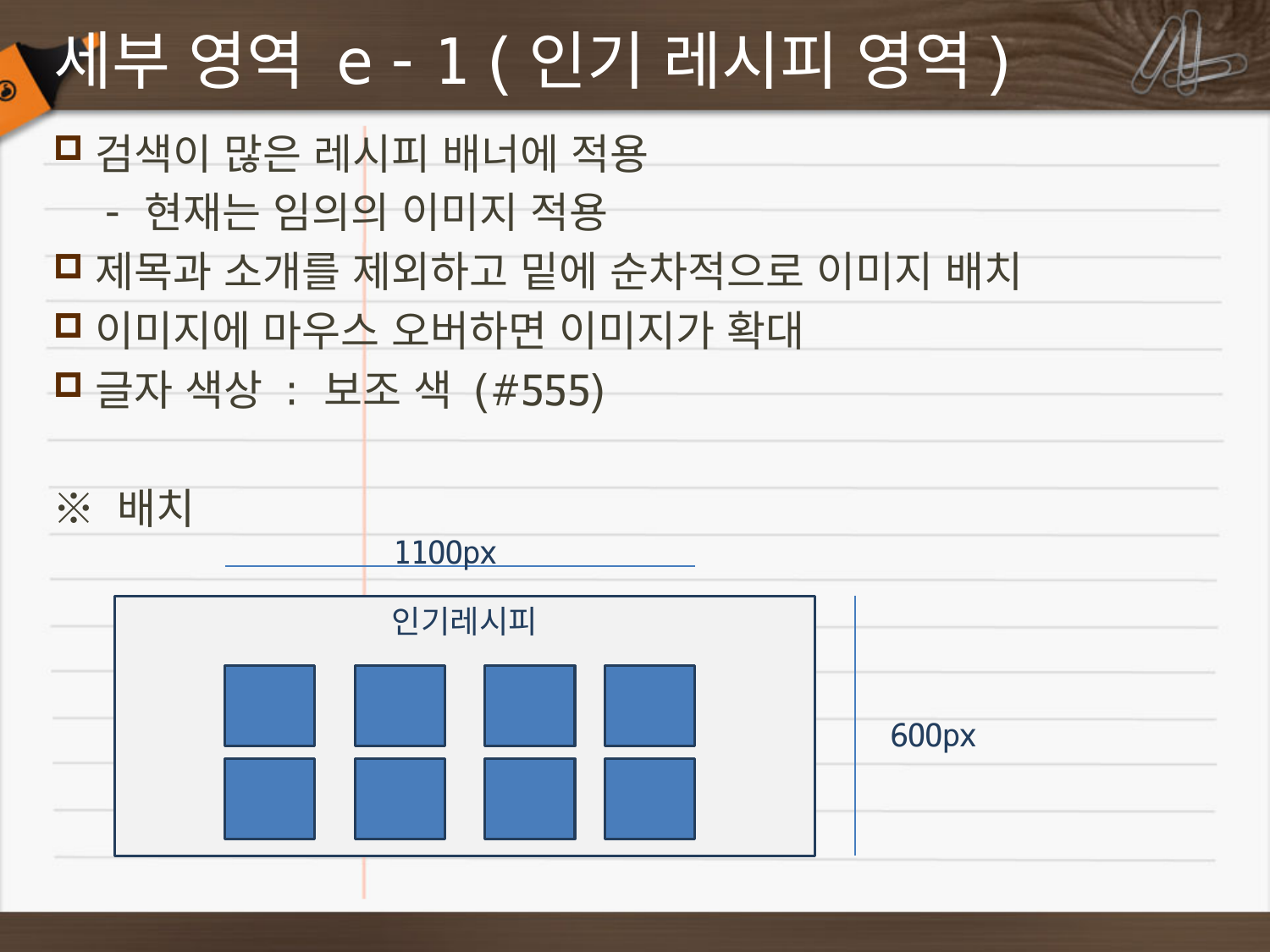

# 세부 영역 e - 1 (인기 레시피 영역)
검색이 많은 레시피 배너에 적용
    - 현재는 임의의 이미지 적용
제목과 소개를 제외하고 밑에 순차적으로 이미지 배치
이미지에 마우스 오버하면 이미지가 확대
글자 색상 : 보조 색 (#555)

※ 배치
1100px

인기레시피

600px